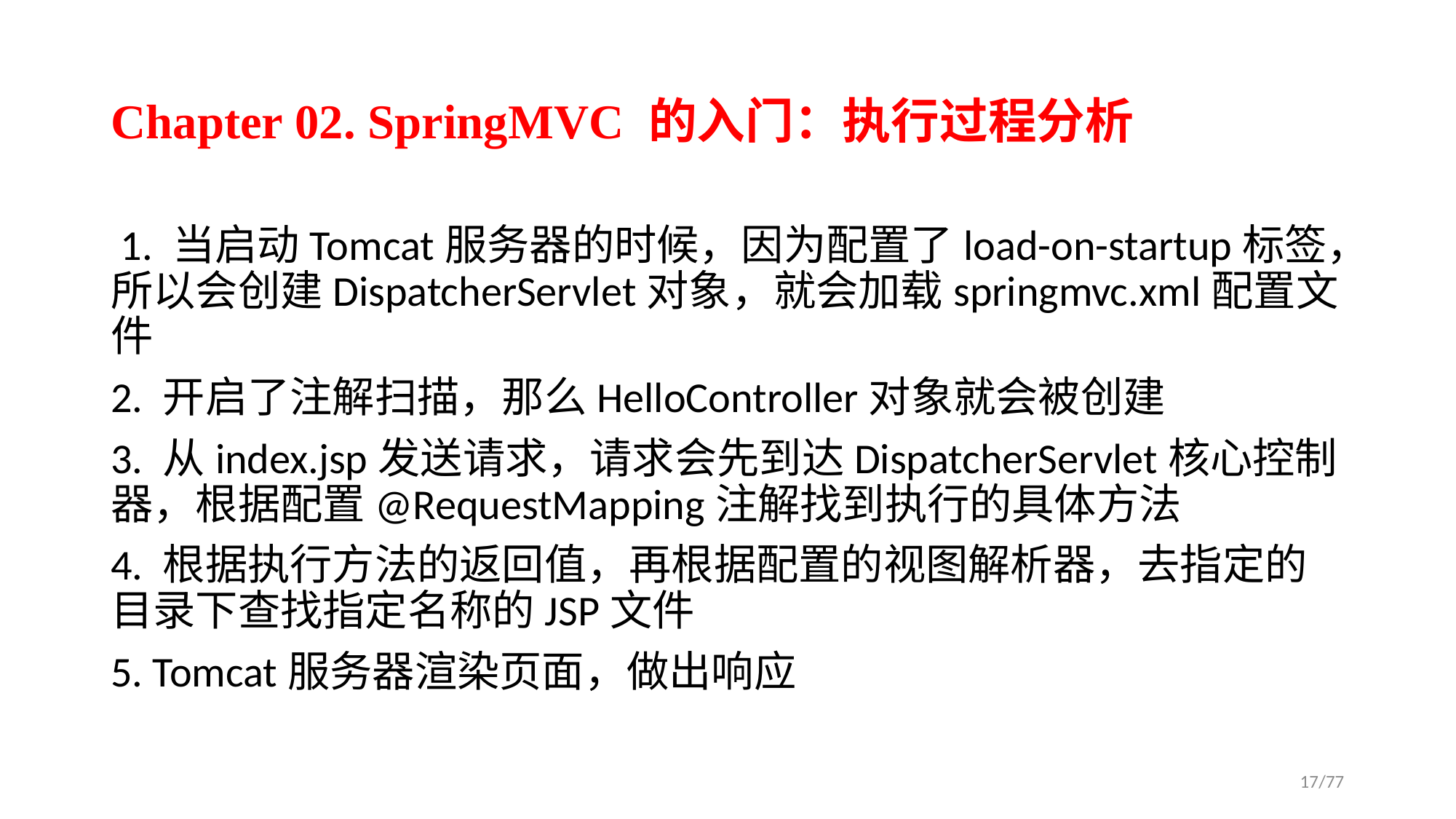

# Chapter 02. SpringMVC 的入门：执行过程分析
 1. 当启动Tomcat服务器的时候，因为配置了load-on-startup标签，所以会创建DispatcherServlet对象，就会加载springmvc.xml配置文件
2. 开启了注解扫描，那么HelloController对象就会被创建
3. 从index.jsp发送请求，请求会先到达DispatcherServlet核心控制器，根据配置@RequestMapping注解找到执行的具体方法
4. 根据执行方法的返回值，再根据配置的视图解析器，去指定的目录下查找指定名称的JSP文件
5. Tomcat服务器渲染页面，做出响应
17